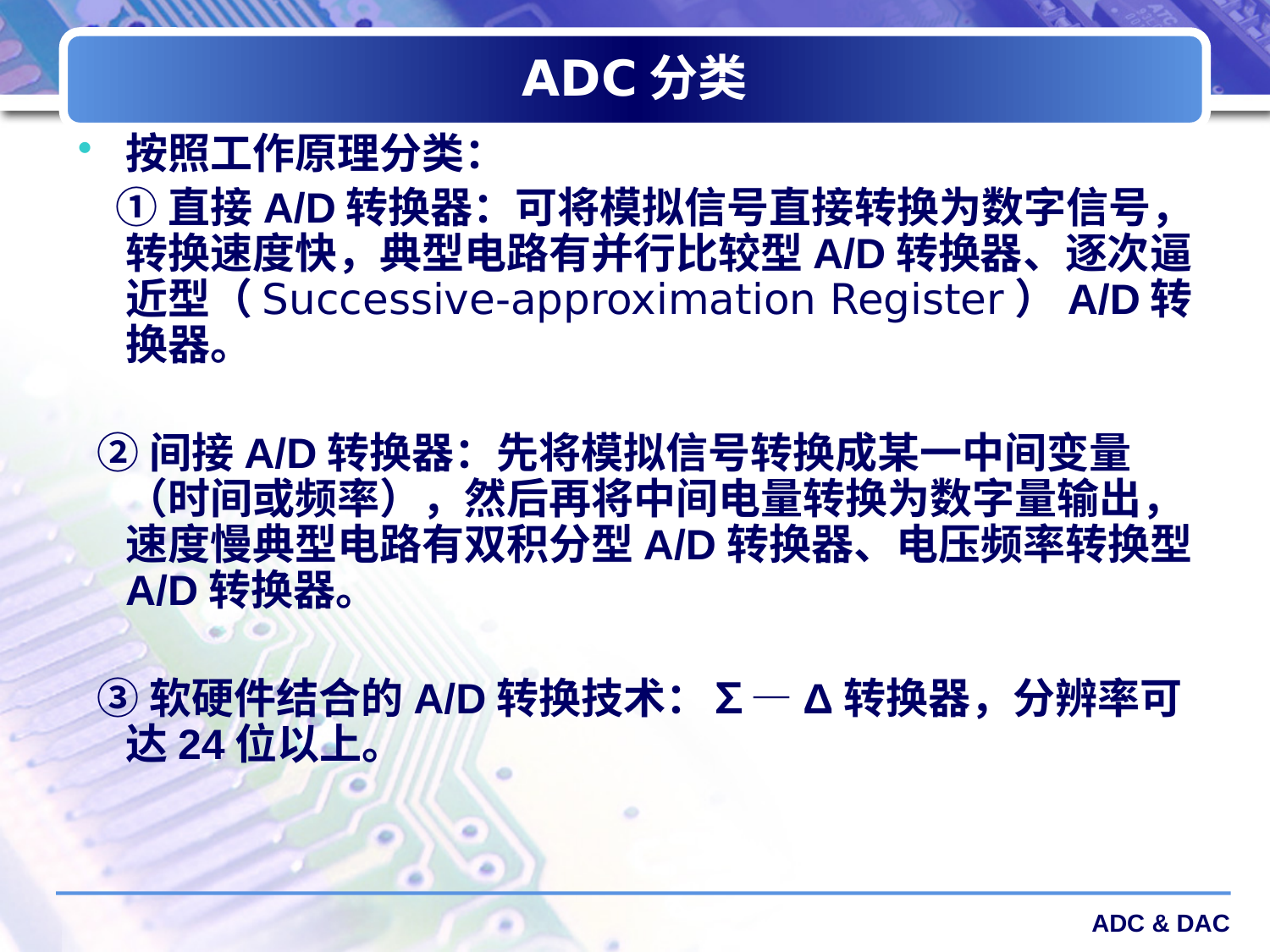

# ADC分类
按照工作原理分类：
    ①直接A/D转换器：可将模拟信号直接转换为数字信号，转换速度快，典型电路有并行比较型A/D转换器、逐次逼近型（Successive-approximation Register）A/D转换器。

  ②间接A/D转换器：先将模拟信号转换成某一中间变量（时间或频率），然后再将中间电量转换为数字量输出，速度慢典型电路有双积分型A/D转换器、电压频率转换型A/D转换器。

  ③软硬件结合的A/D转换技术：∑—Δ转换器，分辨率可达24位以上。